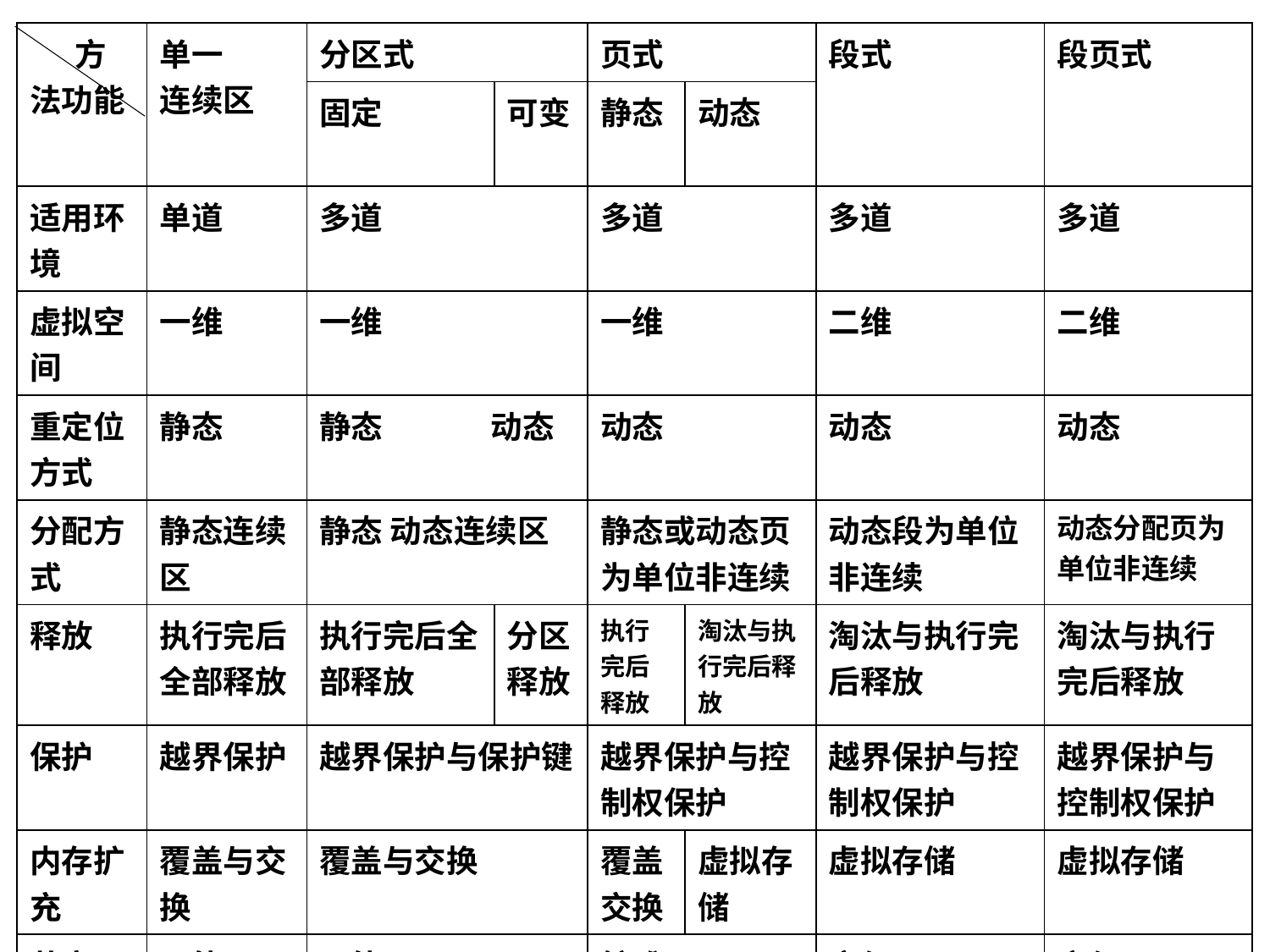

| 方法功能 | 单一 连续区 | 分区式 |  | 页式 |  | 段式 | 段页式 |
| --- | --- | --- | --- | --- | --- | --- | --- |
|  |  | 固定 | 可变 | 静态 | 动态 |  |  |
| 适用环境 | 单道 | 多道 |  | 多道 |  | 多道 | 多道 |
| 虚拟空间 | 一维 | 一维 |  | 一维 |  | 二维 | 二维 |
| 重定位方式 | 静态 | 静态 动态 |  | 动态 |  | 动态 | 动态 |
| 分配方式 | 静态连续区 | 静态 动态连续区 |  | 静态或动态页为单位非连续 |  | 动态段为单位非连续 | 动态分配页为单位非连续 |
| 释放 | 执行完后全部释放 | 执行完后全部释放 | 分区释放 | 执行完后释放 | 淘汰与执行完后释放 | 淘汰与执行完后释放 | 淘汰与执行完后释放 |
| 保护 | 越界保护 | 越界保护与保护键 |  | 越界保护与控制权保护 |  | 越界保护与控制权保护 | 越界保护与控制权保护 |
| 内存扩充 | 覆盖与交换 | 覆盖与交换 |  | 覆盖交换 | 虚拟存储 | 虚拟存储 | 虚拟存储 |
| 共享 | 不能 | 不能 |  | 较难 |  | 方便 | 方便 |
| 硬件支持 | 保护用寄存器 | 保护用寄存器，重定位机构 |  | 地址变换机构，中断机构，保护机构 |  | 段式地址变换机构，保护与中断机构，动态连接机构 | 段式地址变换机构，保护与中断机构，动态连接机构 |